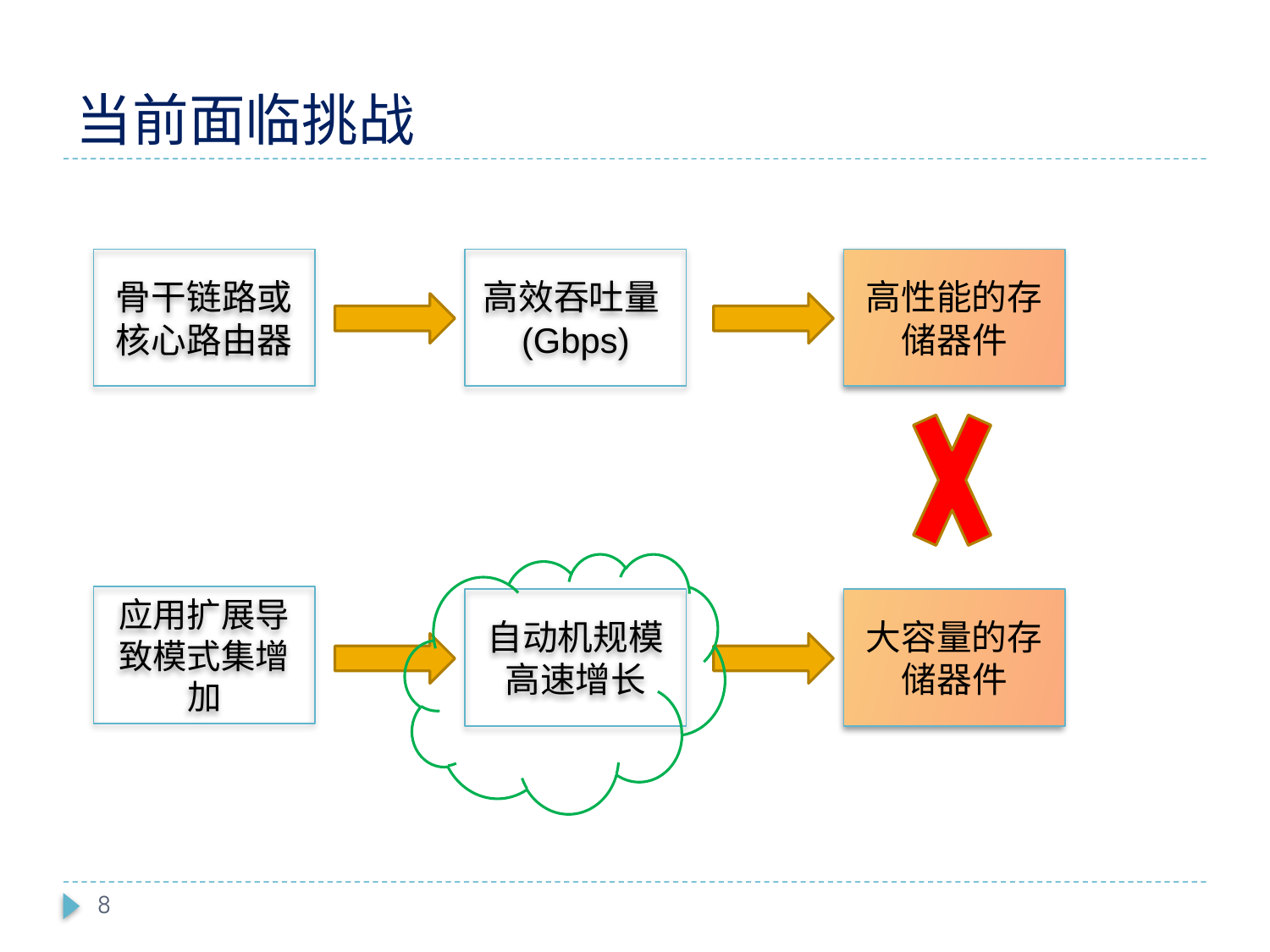

# 当前面临挑战
骨干链路或核心路由器
高效吞吐量(Gbps)
高性能的存储器件

应用扩展导致模式集增加
自动机规模高速增长
大容量的存储器件

8